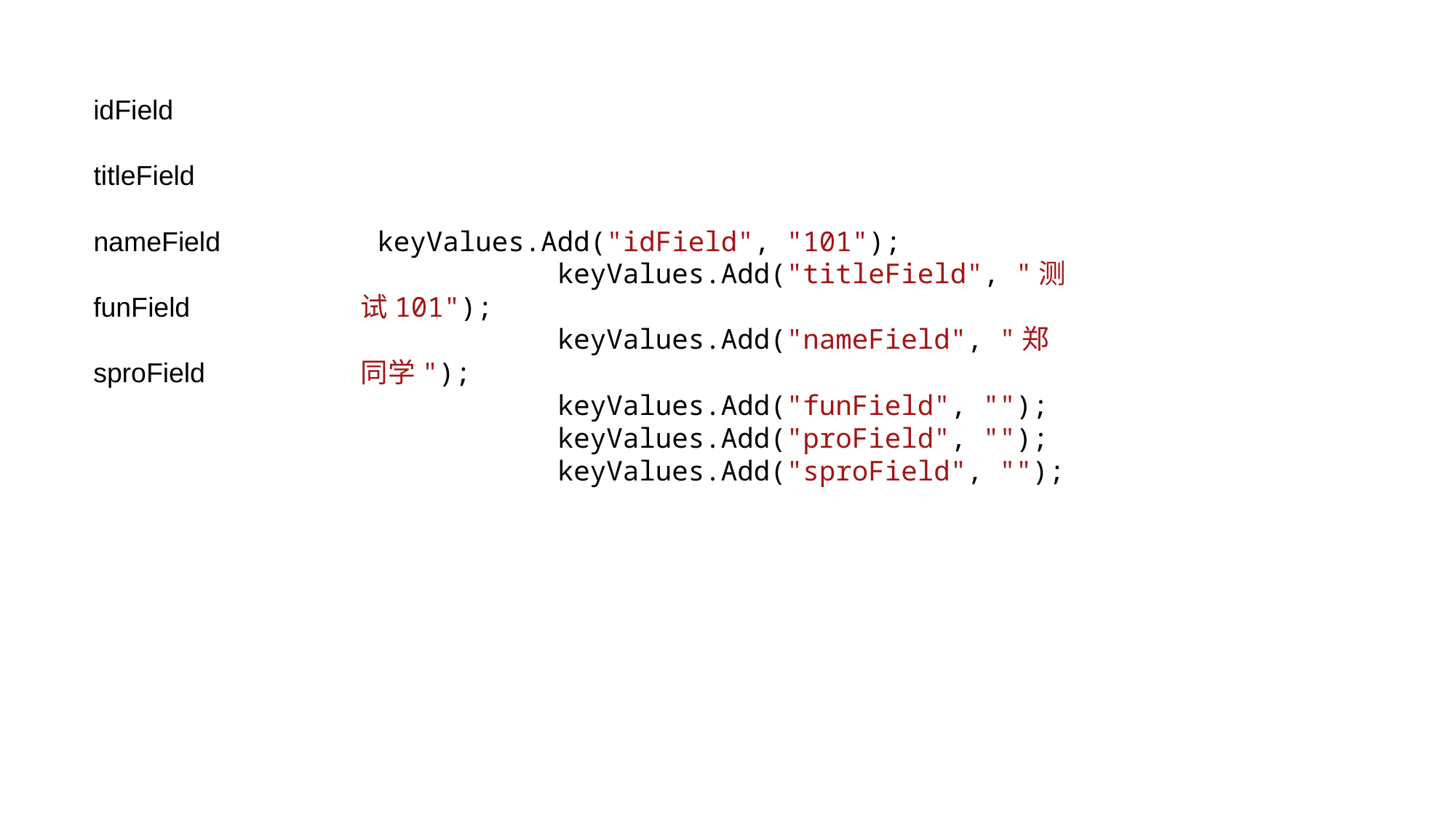

idField
titleField
nameField
 keyValues.Add("idField", "101");
            keyValues.Add("titleField", "测试101");
            keyValues.Add("nameField", "郑同学");
            keyValues.Add("funField", "");
            keyValues.Add("proField", "");
            keyValues.Add("sproField", "");
funField
sproField